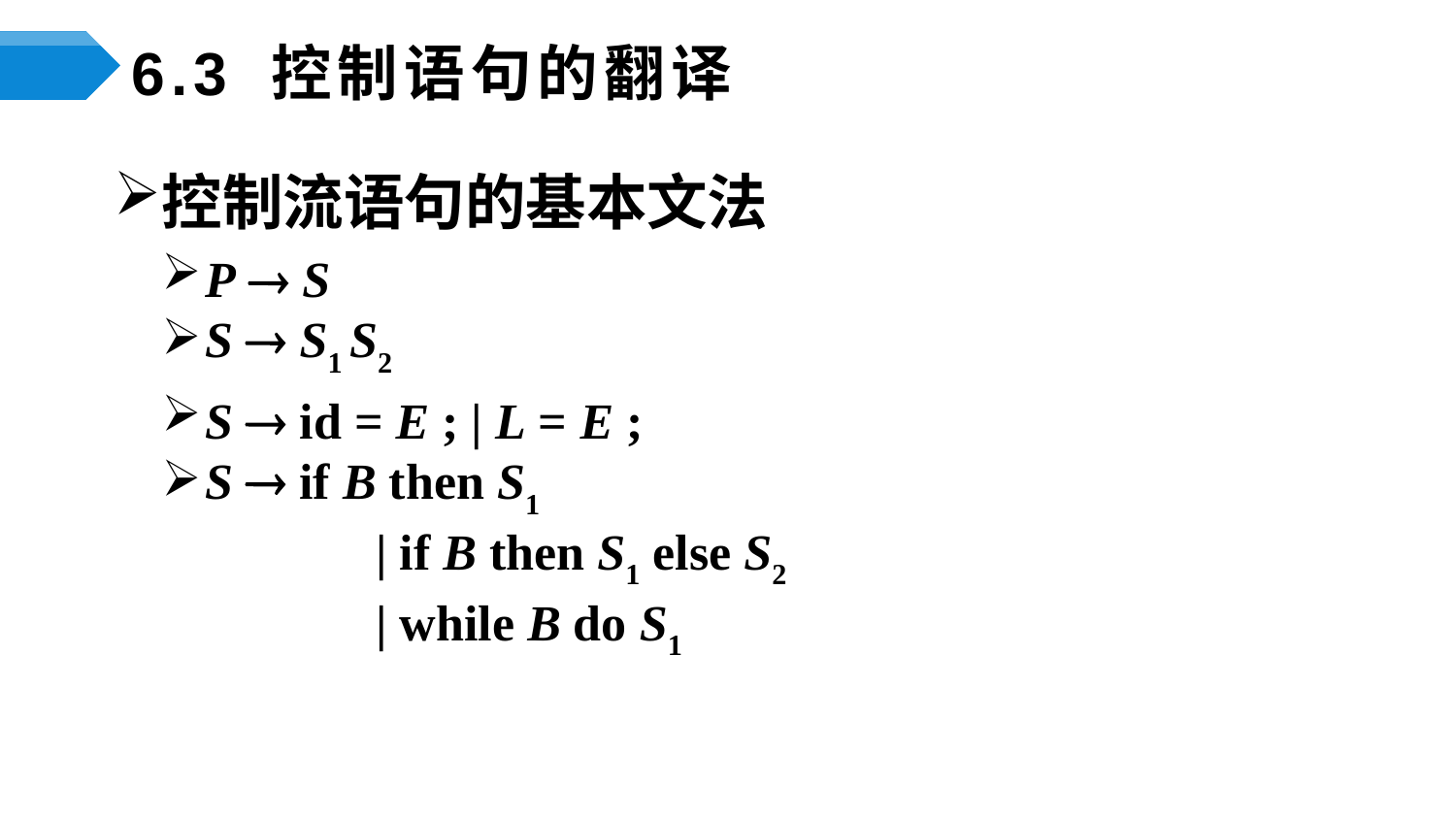

# 6.3 控制语句的翻译
控制流语句的基本文法
P → S
S → S1 S2
S → id = E ; | L = E ;
S → if B then S1
		  | if B then S1 else S2
		  | while B do S1